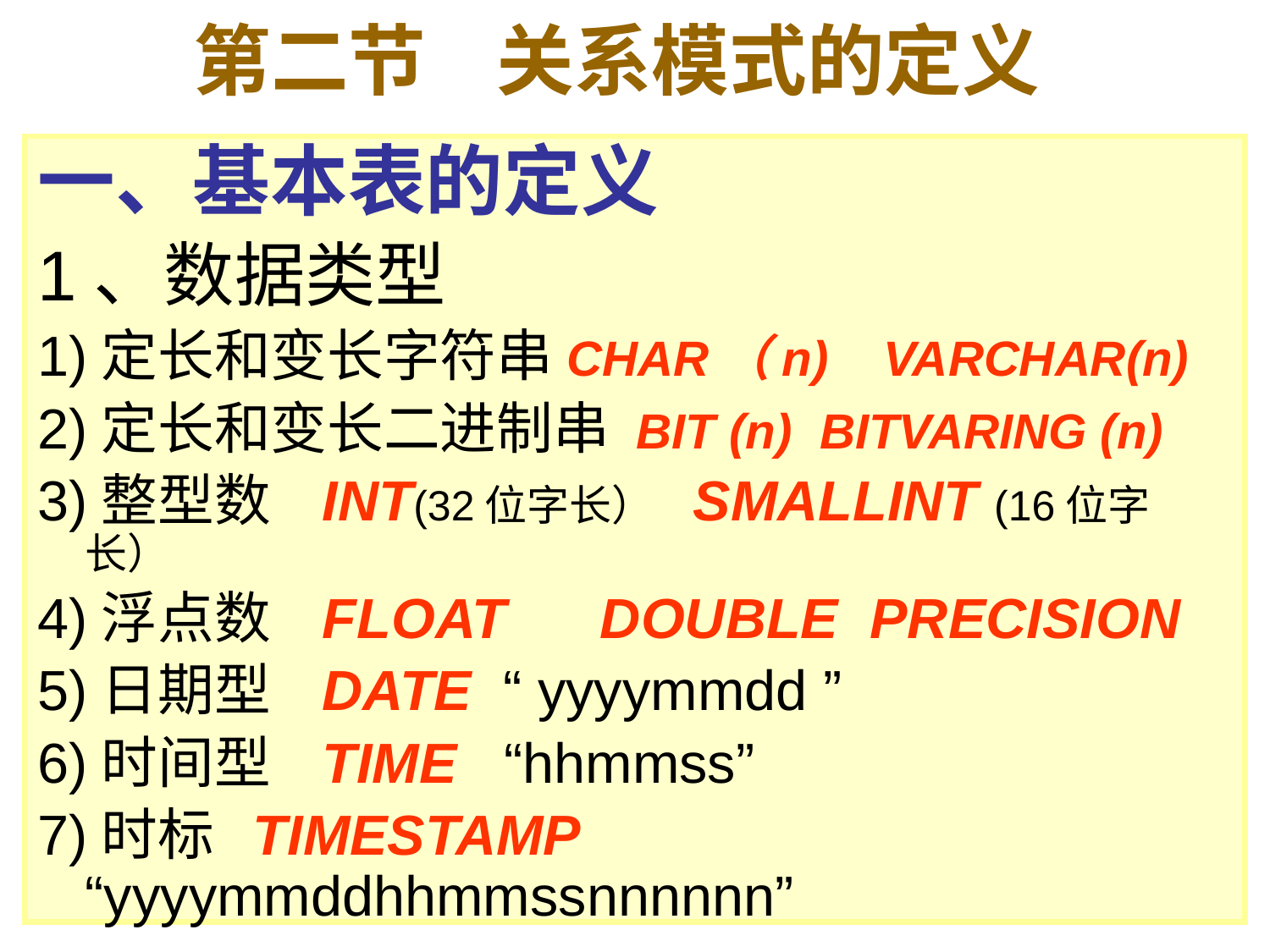

# 第二节    关系模式的定义
一、基本表的定义
1、数据类型
1)定长和变长字符串CHAR（n)    VARCHAR(n)
2)定长和变长二进制串 BIT (n)  BITVARING (n)
3)整型数   INT(32位字长）  SMALLINT (16位字长）
4)浮点数   FLOAT      DOUBLE  PRECISION
5)日期型   DATE  “ yyyymmdd ”
6)时间型   TIME   “hhmmss”
7)时标  TIMESTAMP “yyyymmddhhmmssnnnnnn”
5